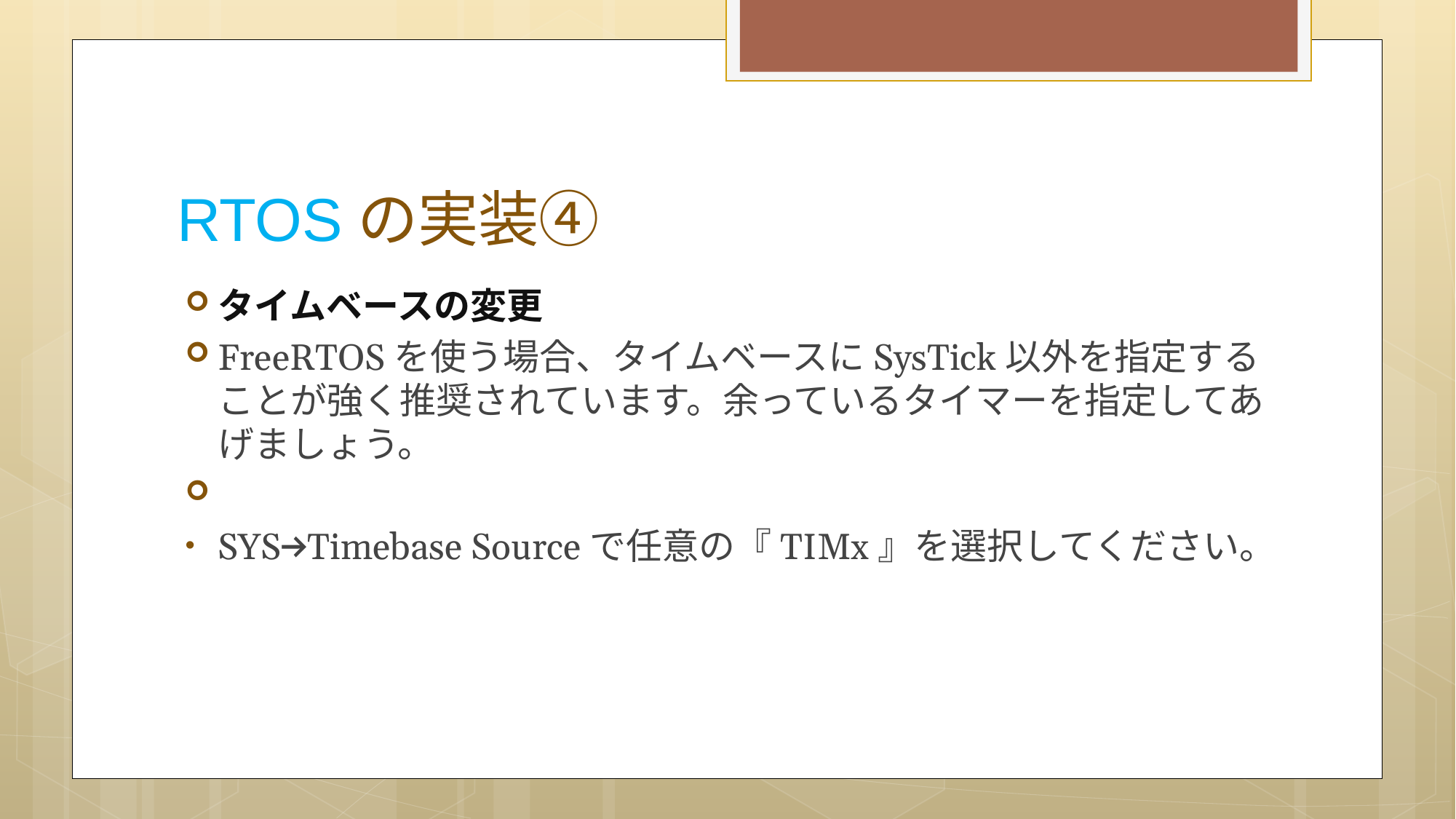

# RTOSの実装④
タイムベースの変更
FreeRTOSを使う場合、タイムベースにSysTick以外を指定することが強く推奨されています。余っているタイマーを指定してあげましょう。

SYS→Timebase Sourceで任意の『TIMx』を選択してください。